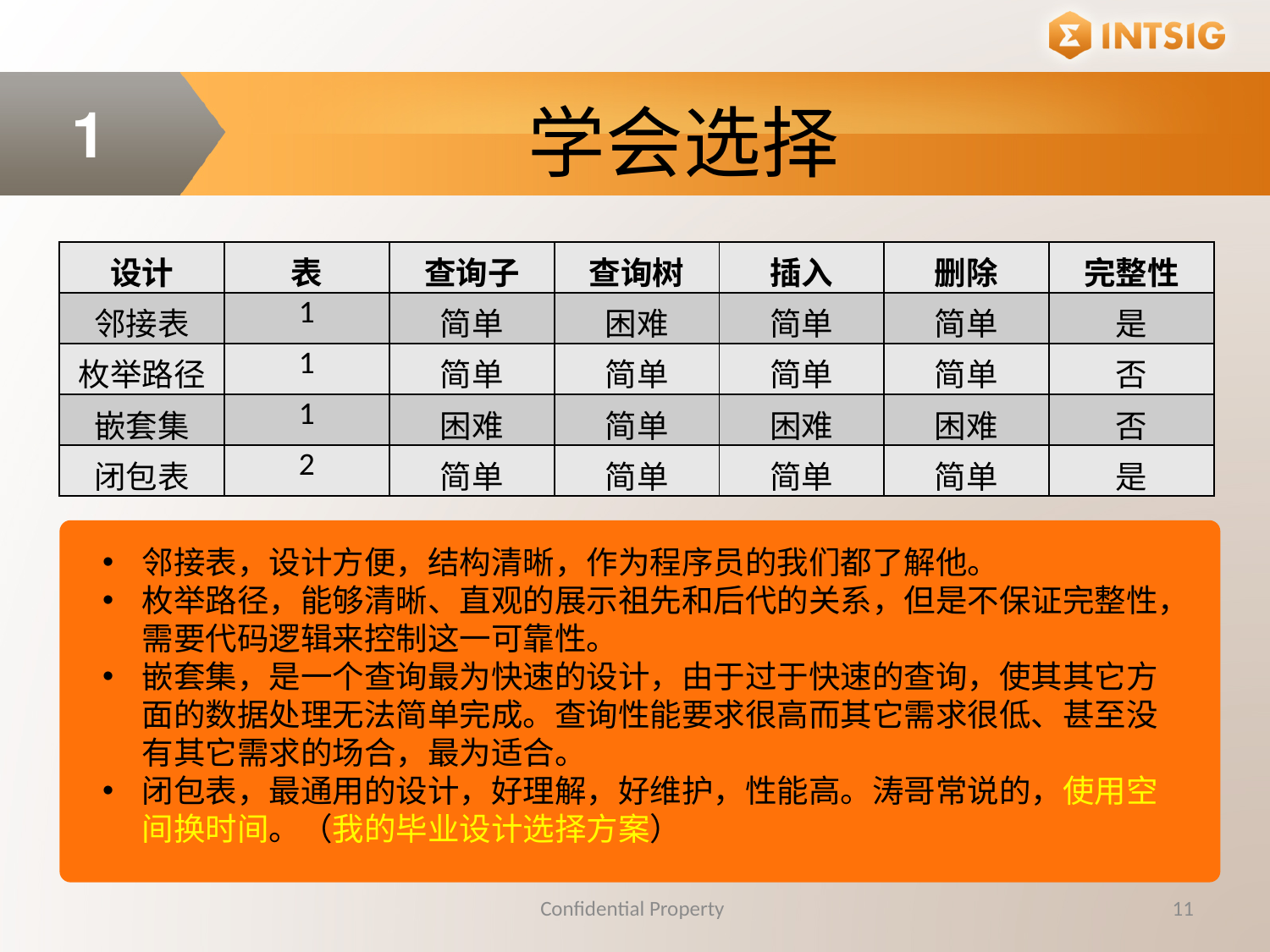

学会选择
1
| 设计 | 表 | 查询子 | 查询树 | 插入 | 删除 | 完整性 |
| --- | --- | --- | --- | --- | --- | --- |
| 邻接表 | 1 | 简单 | 困难 | 简单 | 简单 | 是 |
| 枚举路径 | 1 | 简单 | 简单 | 简单 | 简单 | 否 |
| 嵌套集 | 1 | 困难 | 简单 | 困难 | 困难 | 否 |
| 闭包表 | 2 | 简单 | 简单 | 简单 | 简单 | 是 |

邻接表，设计方便，结构清晰，作为程序员的我们都了解他。
枚举路径，能够清晰、直观的展示祖先和后代的关系，但是不保证完整性，需要代码逻辑来控制这一可靠性。
嵌套集，是一个查询最为快速的设计，由于过于快速的查询，使其其它方面的数据处理无法简单完成。查询性能要求很高而其它需求很低、甚至没有其它需求的场合，最为适合。
闭包表，最通用的设计，好理解，好维护，性能高。涛哥常说的，使用空间换时间。（我的毕业设计选择方案）
Confidential Property
11